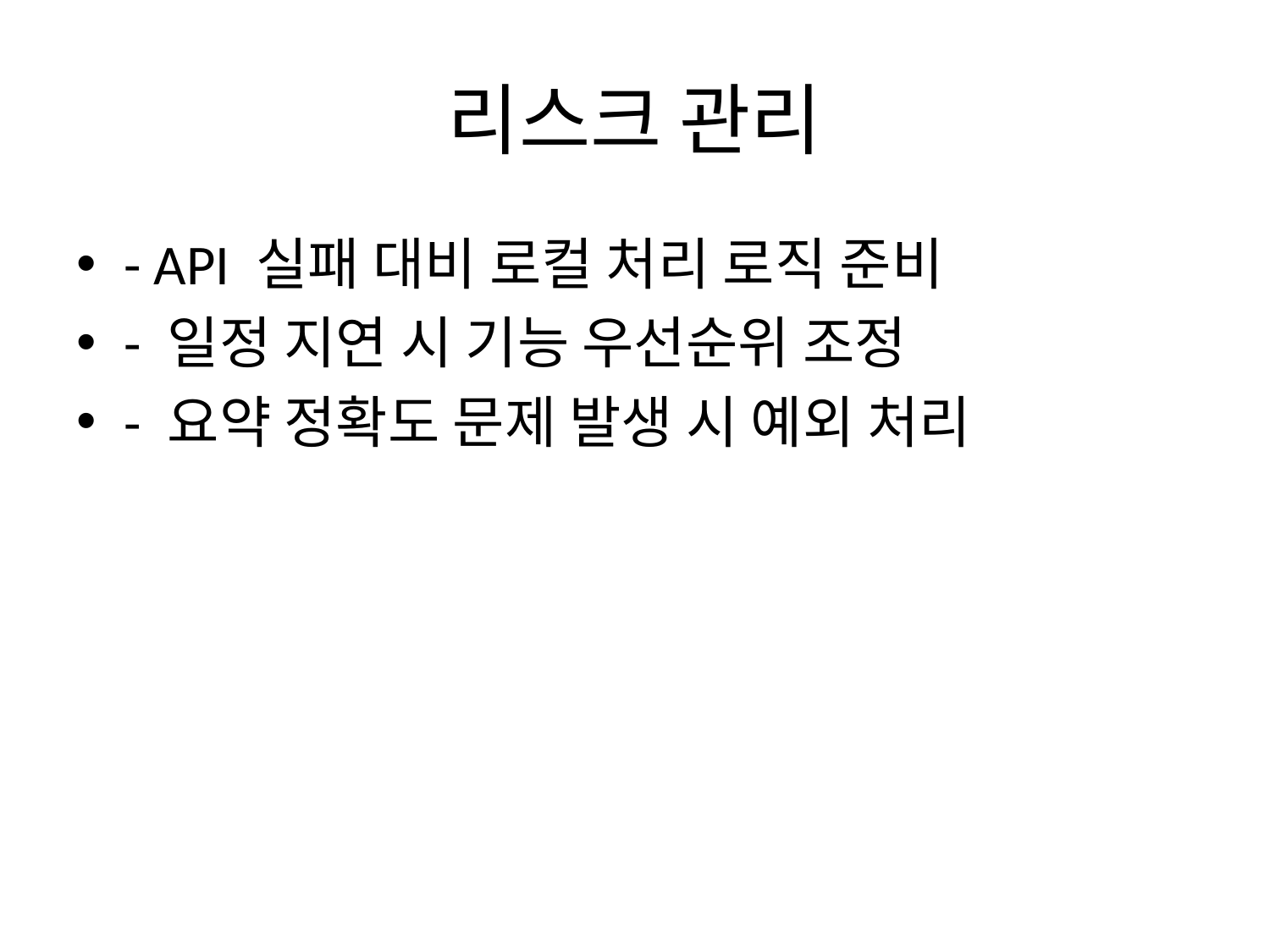

# 리스크 관리
- API 실패 대비 로컬 처리 로직 준비
- 일정 지연 시 기능 우선순위 조정
- 요약 정확도 문제 발생 시 예외 처리